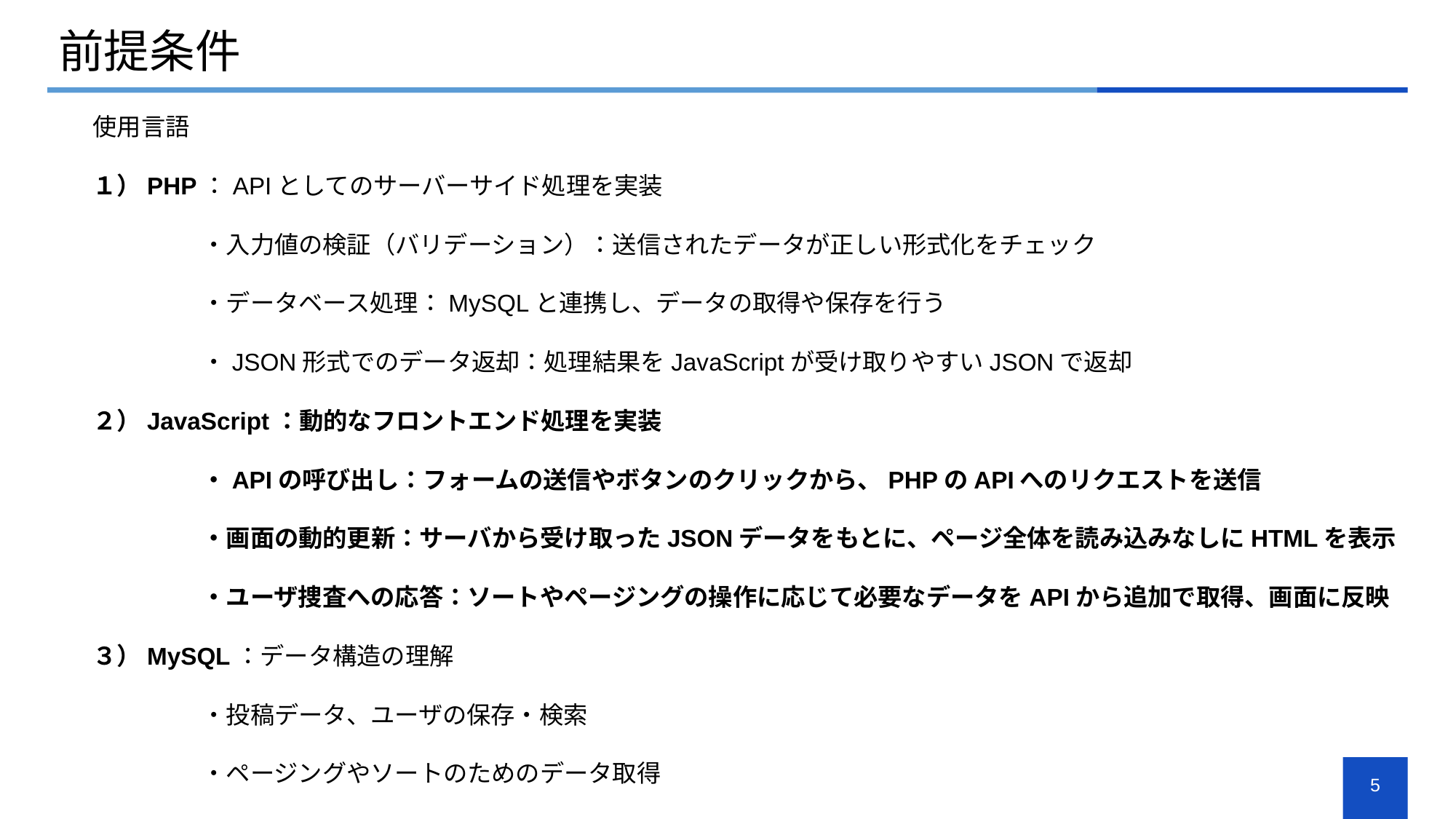

# 前提条件
使用言語
１）PHP：APIとしてのサーバーサイド処理を実装
	・入力値の検証（バリデーション）：送信されたデータが正しい形式化をチェック
	・データベース処理：MySQLと連携し、データの取得や保存を行う
	・JSON形式でのデータ返却：処理結果をJavaScriptが受け取りやすいJSONで返却
２）JavaScript：動的なフロントエンド処理を実装
	・APIの呼び出し：フォームの送信やボタンのクリックから、PHPのAPIへのリクエストを送信
	・画面の動的更新：サーバから受け取ったJSONデータをもとに、ページ全体を読み込みなしにHTMLを表示
	・ユーザ捜査への応答：ソートやページングの操作に応じて必要なデータをAPIから追加で取得、画面に反映
３）MySQL：データ構造の理解
	・投稿データ、ユーザの保存・検索
	・ページングやソートのためのデータ取得
5